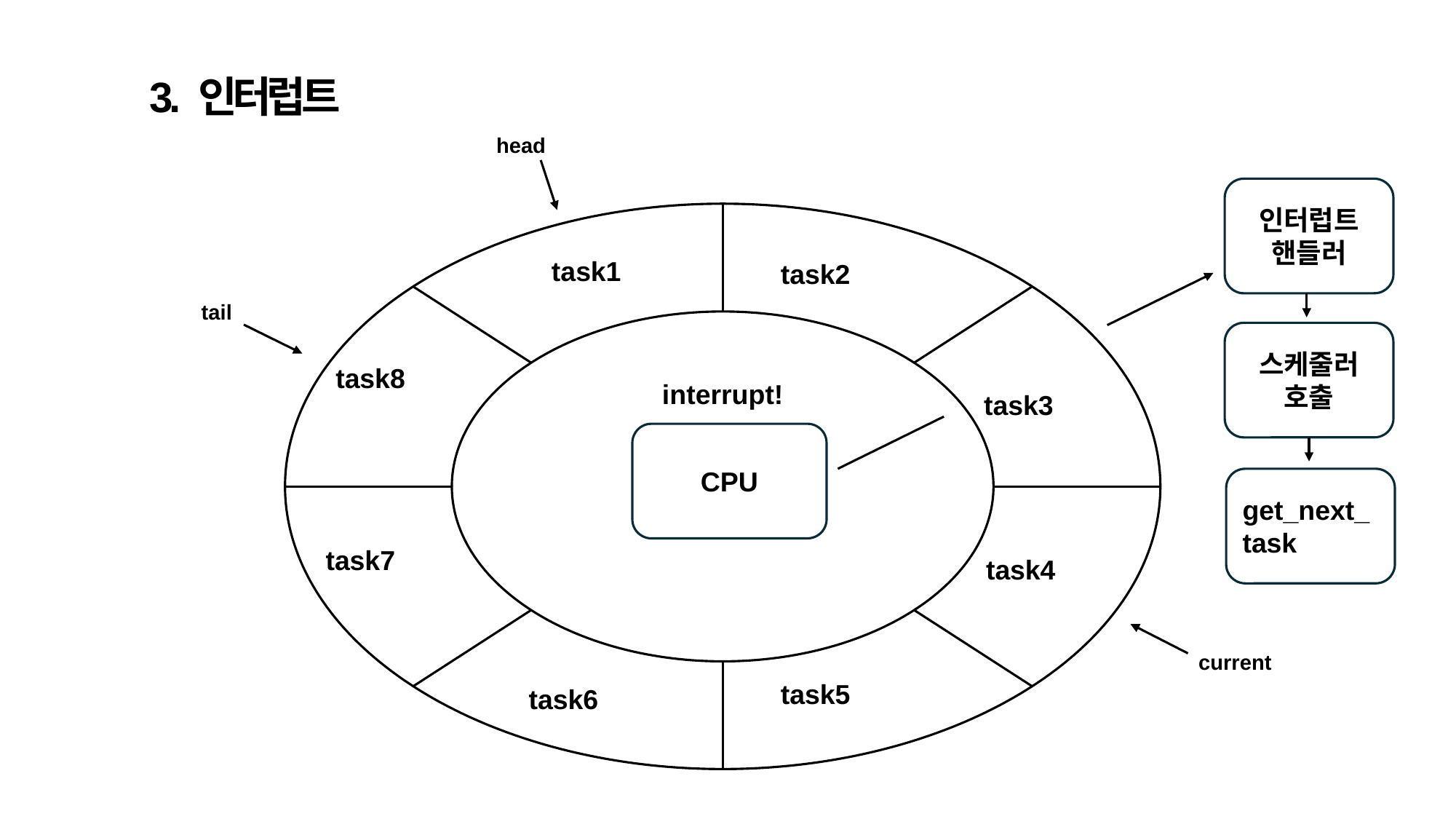

3. 인터럽트
head

task1
task2
tail

task8
task3
task7
task4
current
task5
task6
인터럽트 핸들러
스케줄러 호출
CPU
get_next_task
interrupt!